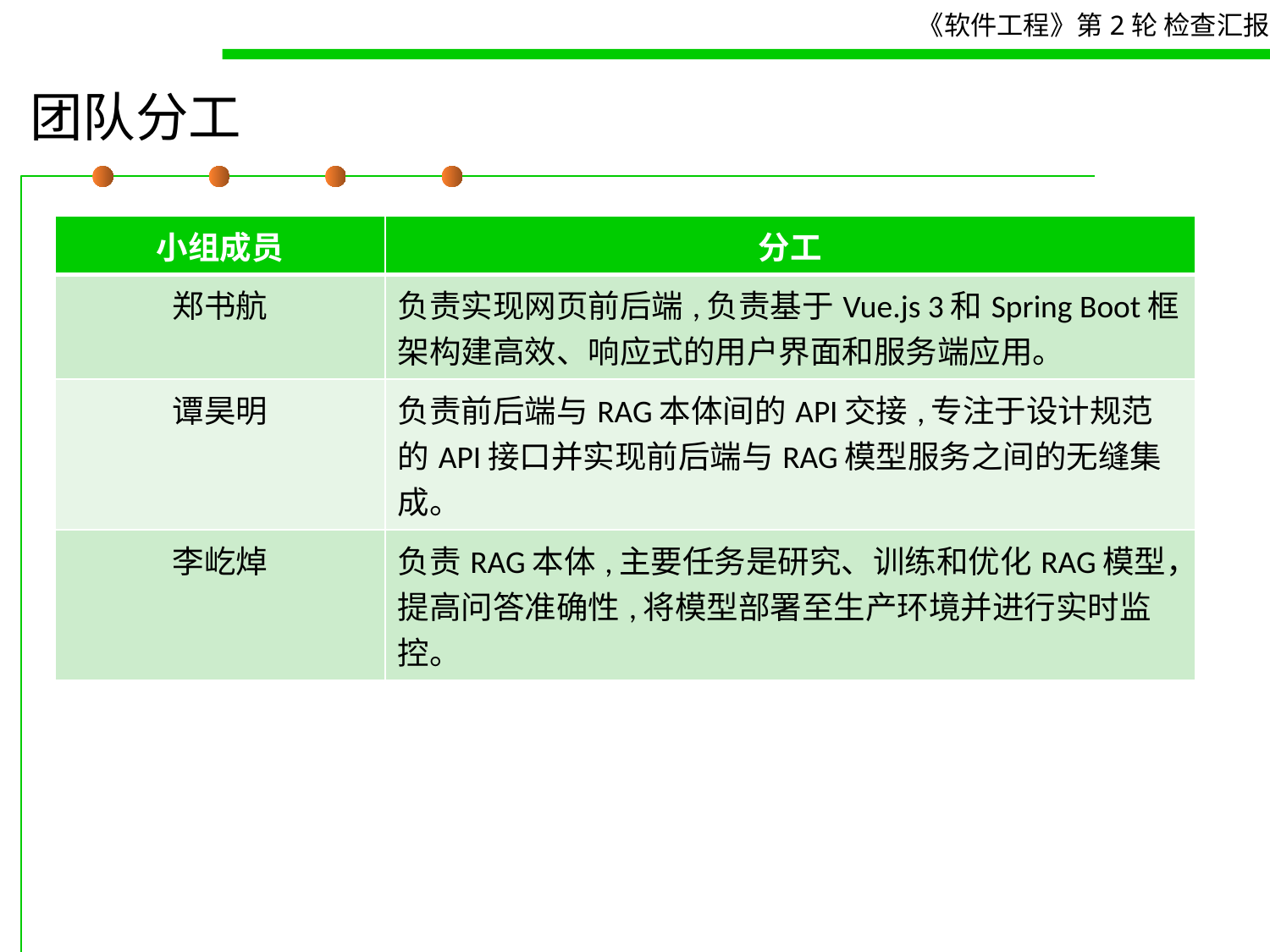

# 团队分工
| 小组成员 | 分工 |
| --- | --- |
| 郑书航 | 负责实现网页前后端,负责基于Vue.js 3和Spring Boot框架构建高效、响应式的用户界面和服务端应用。 |
| 谭昊明 | 负责前后端与RAG本体间的API交接,专注于设计规范的API接口并实现前后端与RAG模型服务之间的无缝集成。 |
| 李屹焯 | 负责RAG本体,主要任务是研究、训练和优化RAG模型，提高问答准确性,将模型部署至生产环境并进行实时监控。 |